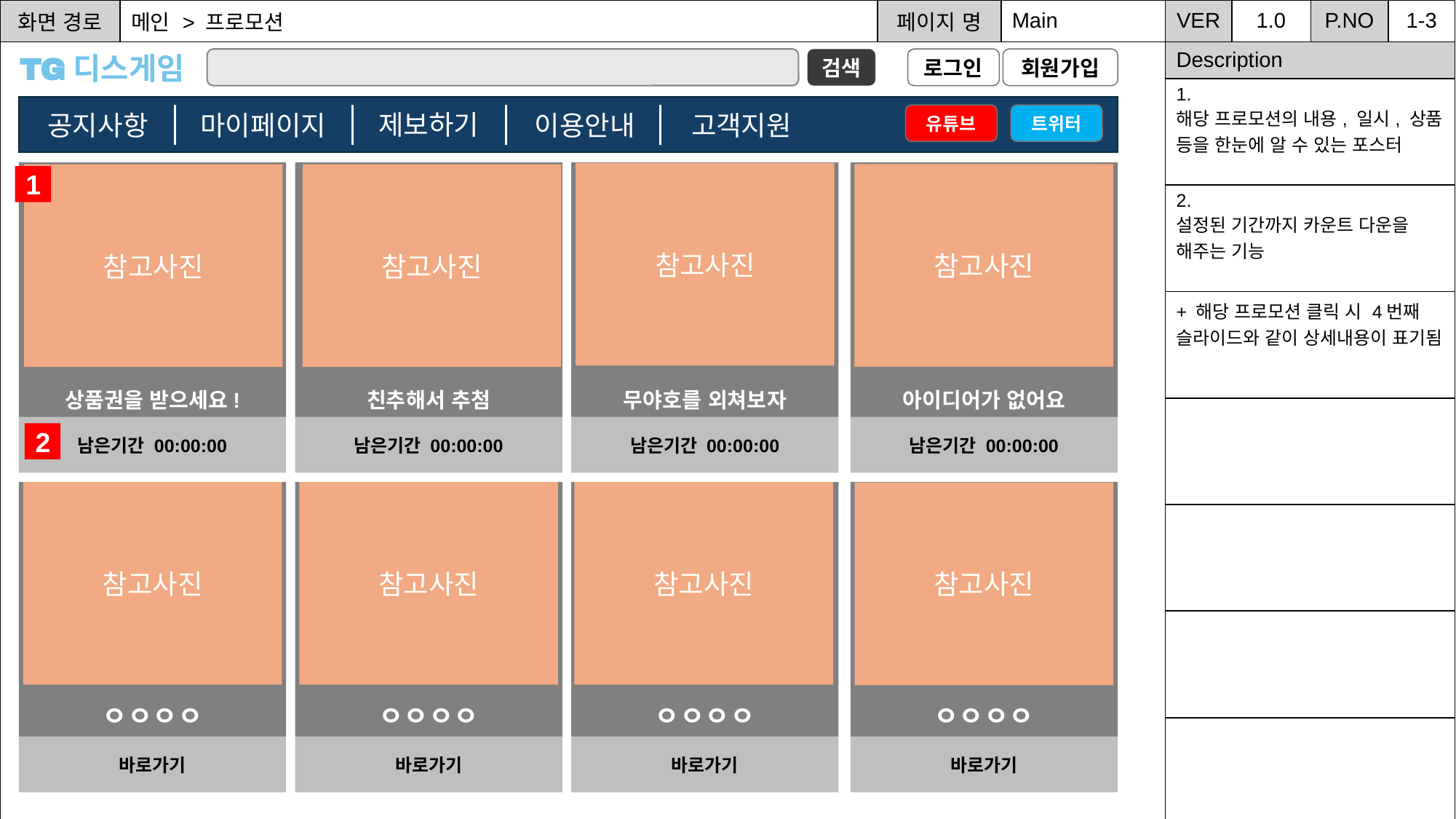

| 화면 경로 | 메인 > 프로모션 | 페이지 명 | Main | VER | 1.0 | P.NO | 1-3 |
| --- | --- | --- | --- | --- | --- | --- | --- |
|  |  |  |  | Description |  |  |  |
|  |  |  |  | 1. 해당 프로모션의 내용, 일시, 상품 등을 한눈에 알 수 있는 포스터 |  |  |  |
|  |  |  |  | 2. 설정된 기간까지 카운트 다운을 해주는 기능 |  |  |  |
|  |  |  |  | + 해당 프로모션 클릭 시 4번째 슬라이드와 같이 상세내용이 표기됨 |  |  |  |
|  |  |  |  |  |  |  |  |
|  |  |  |  |  |  |  |  |
|  |  |  |  |  |  |  |  |
|  |  |  |  |  |  |  |  |
TG디스게임
로그인

검색
회원가입

제보하기
공지사항
고객지원
마이페이지
이용안내
유튜브
트위터
상품권을 받으세요!
친추해서 추첨
무야호를 외쳐보자
아이디어가 없어요
남은기간 00:00:00
남은기간 00:00:00
남은기간 00:00:00
남은기간 00:00:00
참고사진
참고사진
참고사진
참고사진
1
1/5
2
ㅇㅇㅇㅇ
ㅇㅇㅇㅇ
ㅇㅇㅇㅇ
ㅇㅇㅇㅇ
바로가기
바로가기
바로가기
바로가기
참고사진
참고사진
참고사진
참고사진